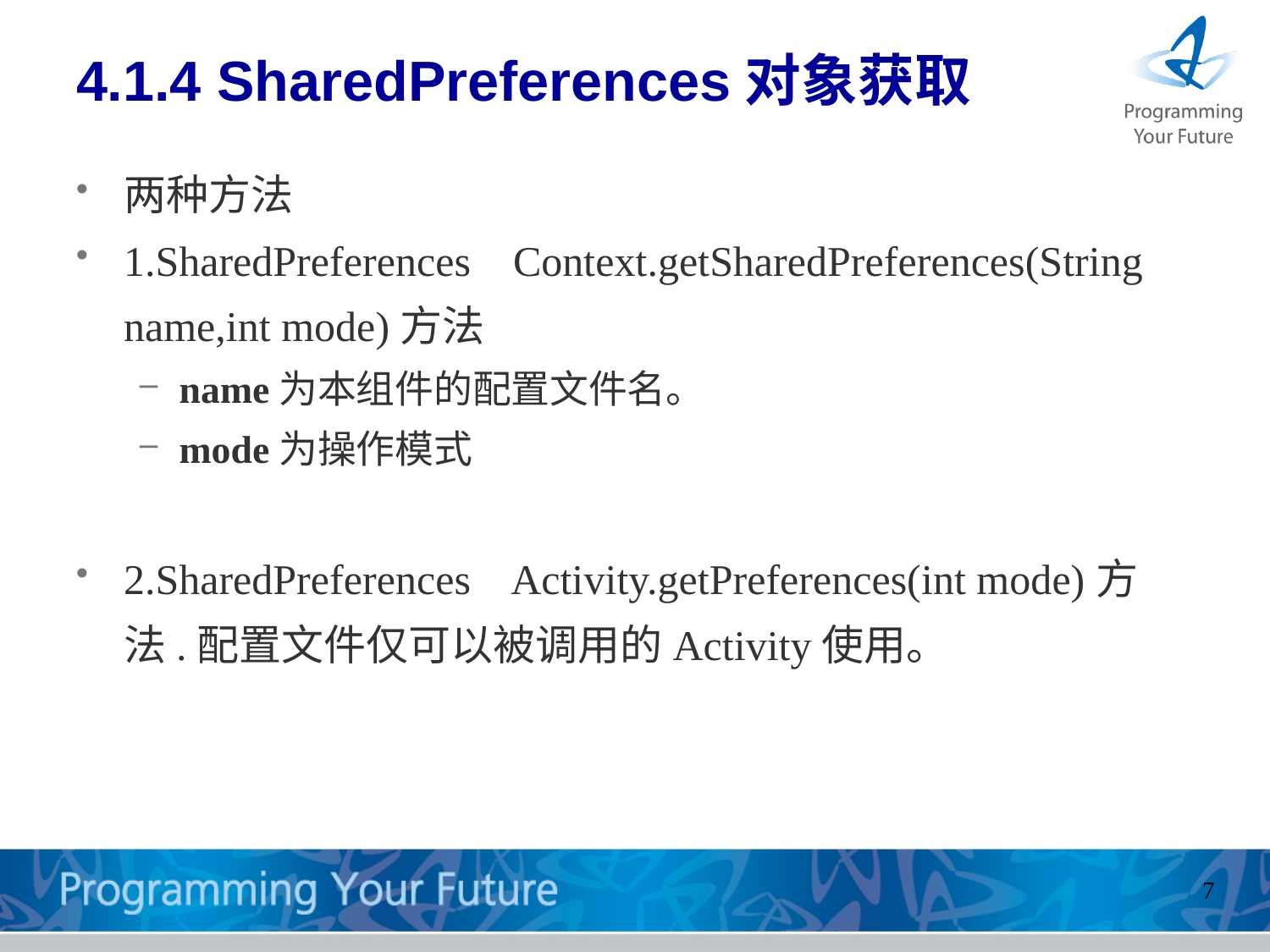

# 4.1.4 SharedPreferences对象获取
两种方法
1.SharedPreferences    Context.getSharedPreferences(String name,int mode)方法
name为本组件的配置文件名。
mode为操作模式

2.SharedPreferences    Activity.getPreferences(int mode)方法.配置文件仅可以被调用的Activity使用。